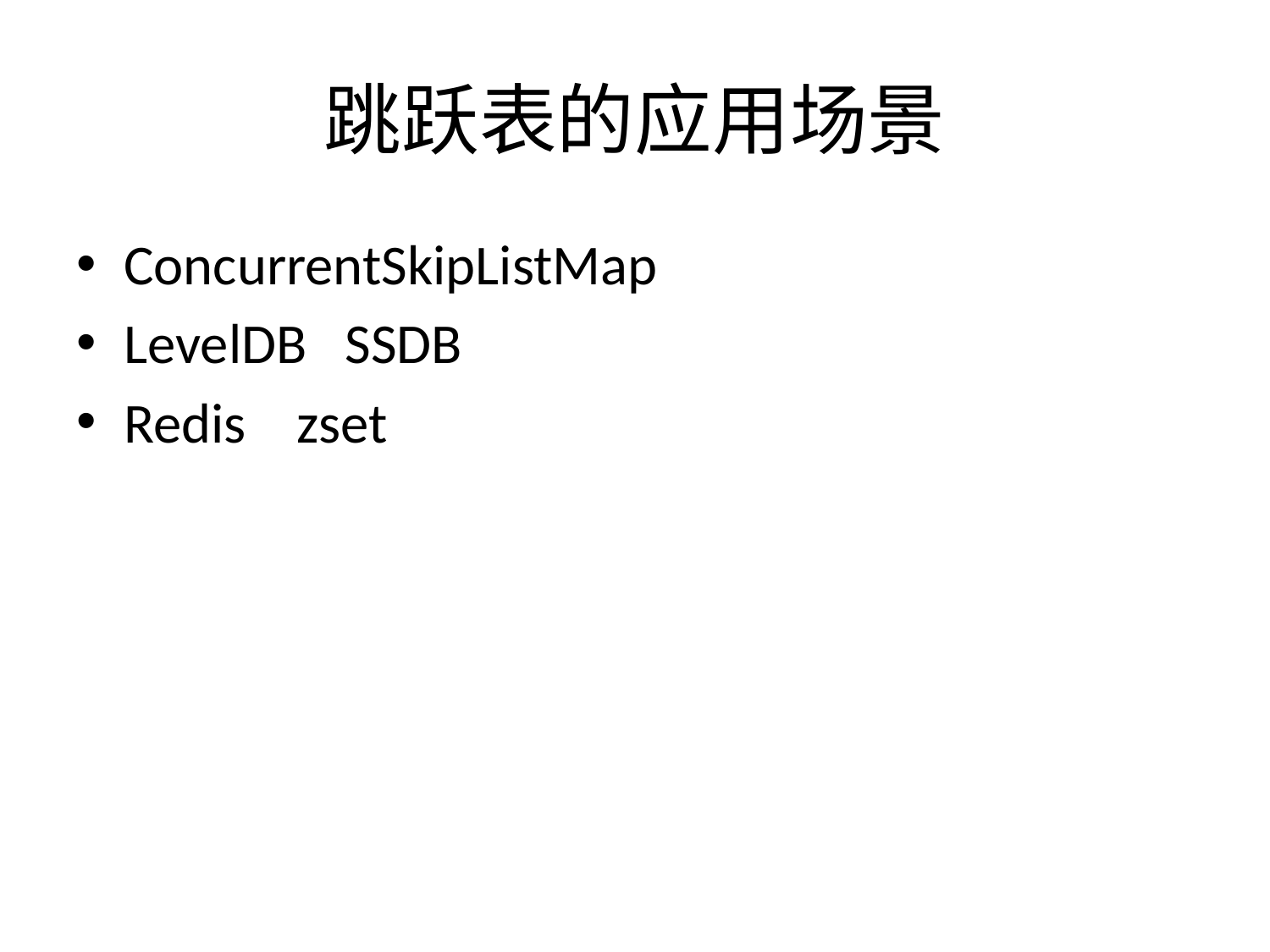

# 跳跃表的应用场景
ConcurrentSkipListMap
LevelDB   SSDB
Redis    zset